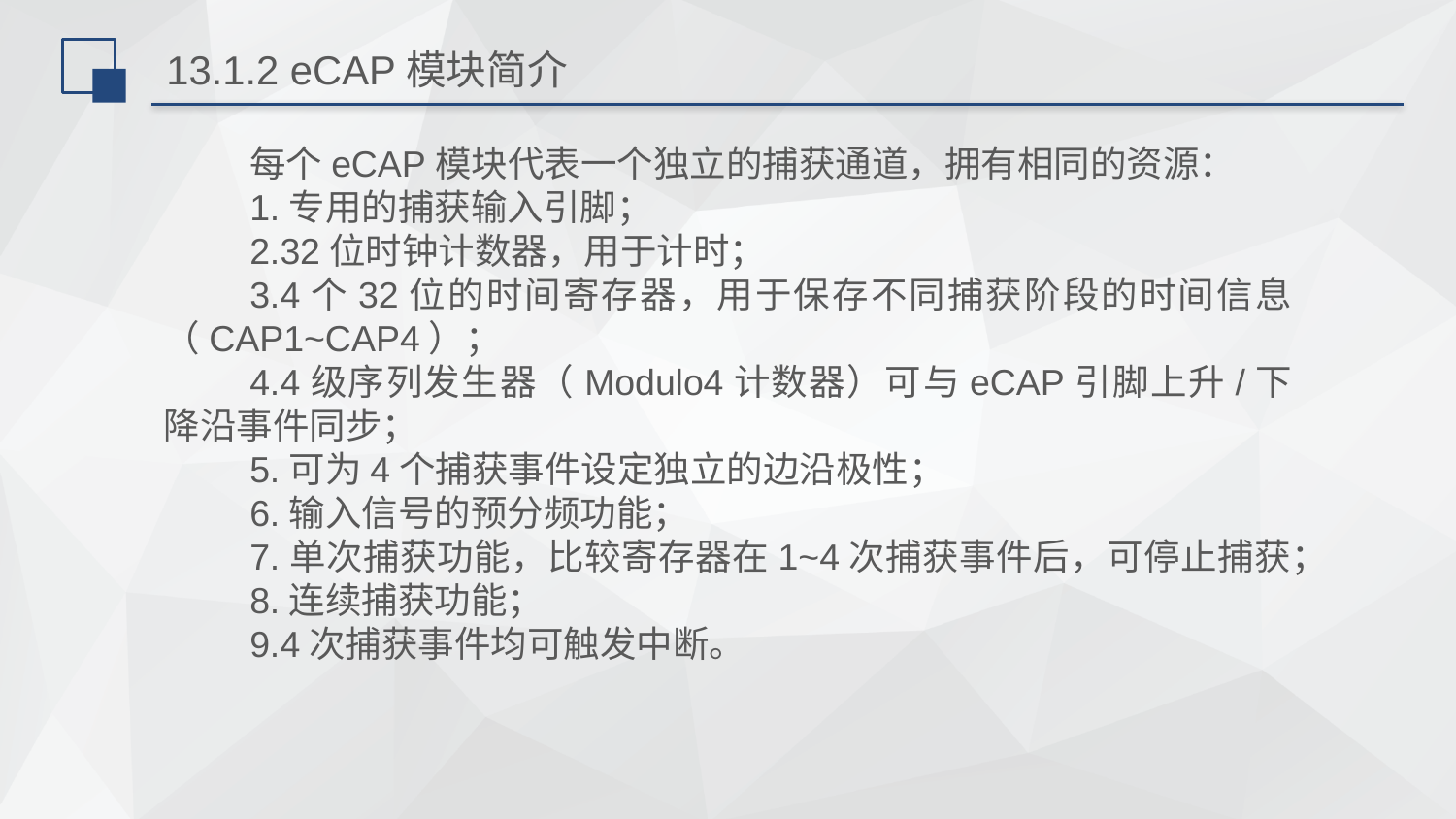

# 13.1.2 eCAP模块简介
每个eCAP模块代表一个独立的捕获通道，拥有相同的资源：
1.专用的捕获输入引脚；
2.32位时钟计数器，用于计时；
3.4个32位的时间寄存器，用于保存不同捕获阶段的时间信息（CAP1~CAP4）；
4.4级序列发生器（Modulo4计数器）可与eCAP引脚上升/下降沿事件同步；
5.可为4个捕获事件设定独立的边沿极性；
6.输入信号的预分频功能；
7.单次捕获功能，比较寄存器在1~4次捕获事件后，可停止捕获；
8.连续捕获功能；
9.4次捕获事件均可触发中断。